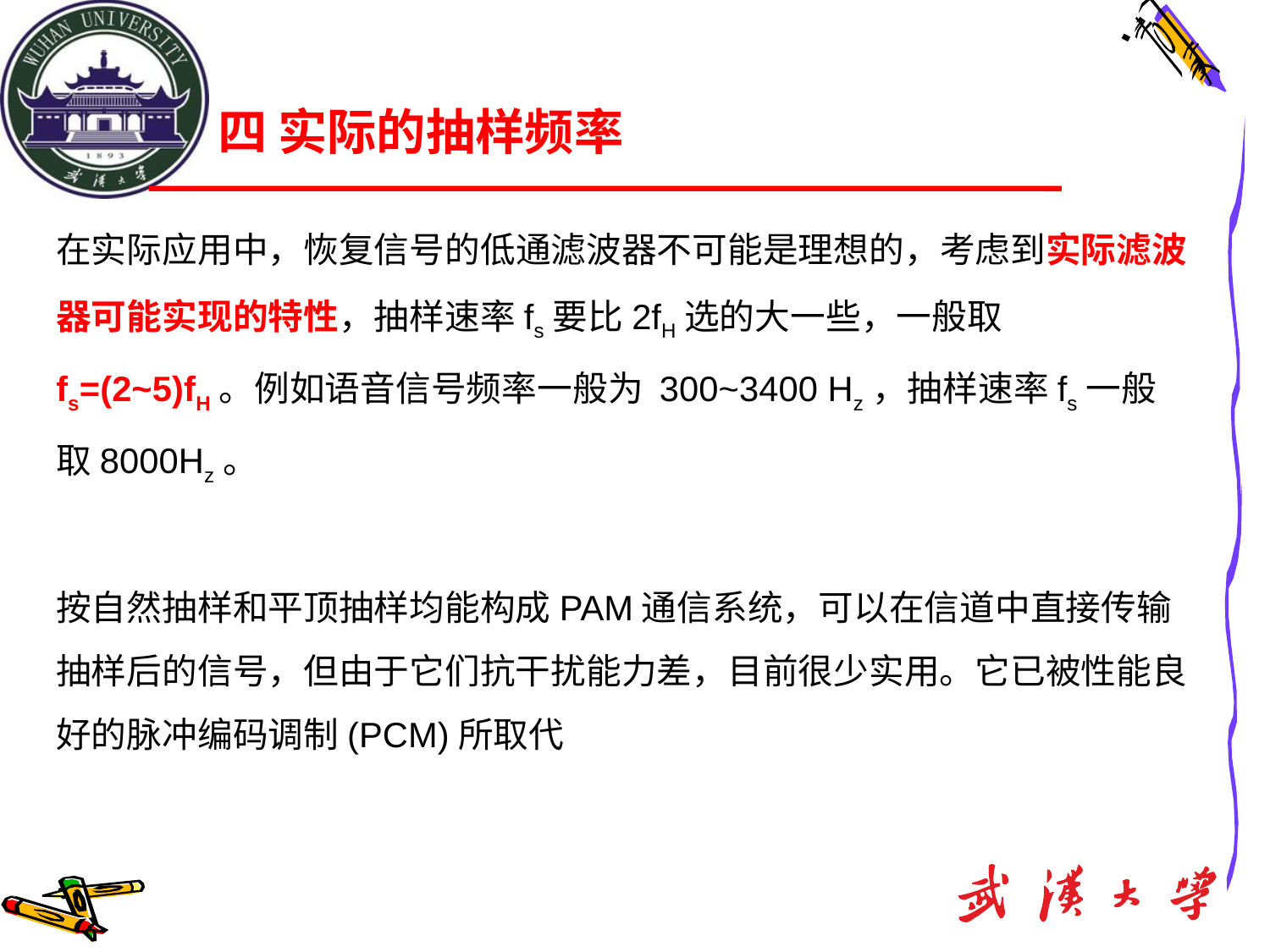

# 四 实际的抽样频率
在实际应用中，恢复信号的低通滤波器不可能是理想的，考虑到实际滤波器可能实现的特性，抽样速率fs要比2fH选的大一些，一般取fs=(2~5)fH。例如语音信号频率一般为 300~3400 Hz，抽样速率fs一般取8000Hz。

按自然抽样和平顶抽样均能构成PAM通信系统，可以在信道中直接传输抽样后的信号，但由于它们抗干扰能力差，目前很少实用。它已被性能良好的脉冲编码调制(PCM)所取代